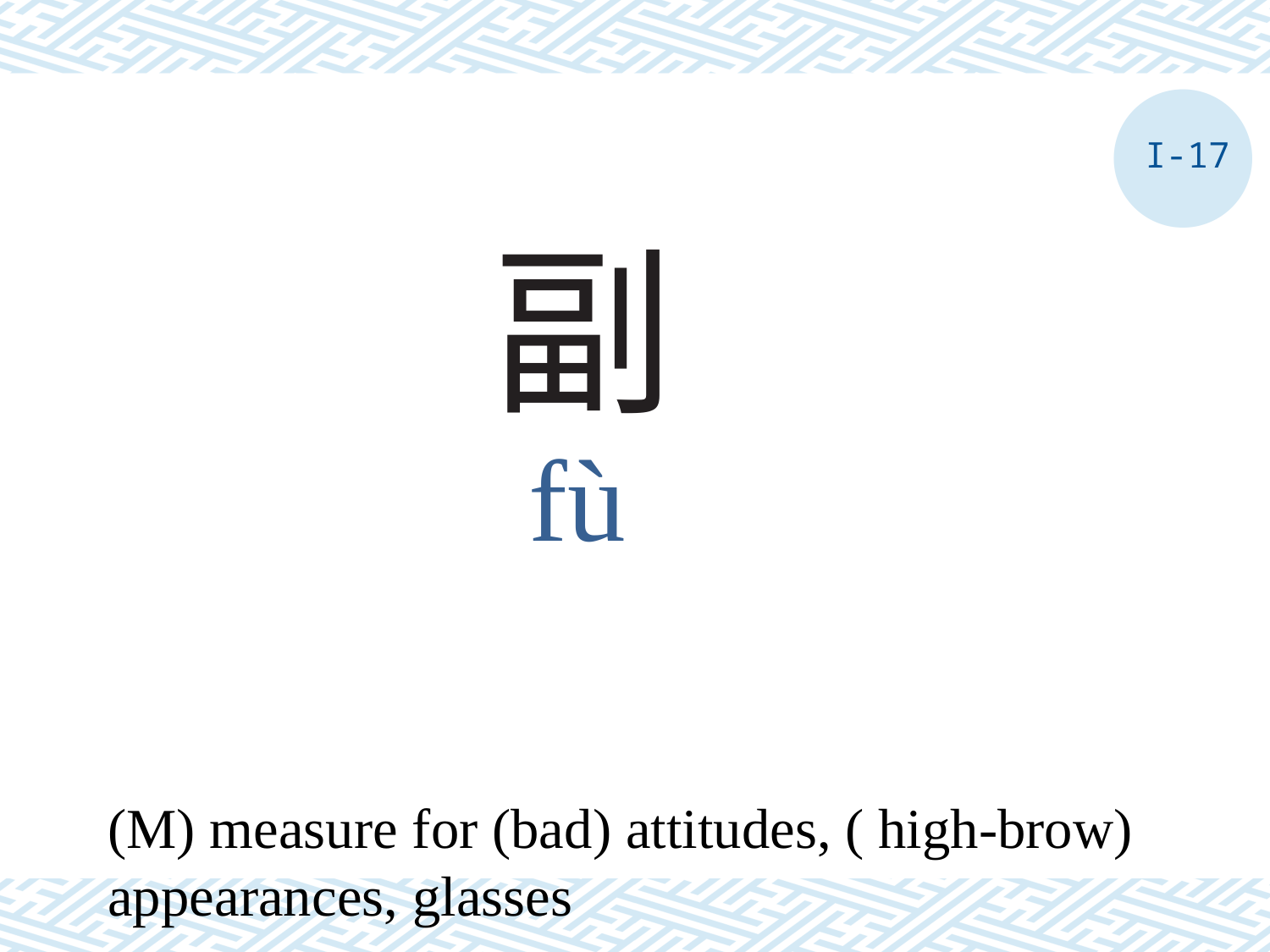

I-17

# 副
fù
(M) measure for (bad) attitudes, ( high-brow) appearances, glasses